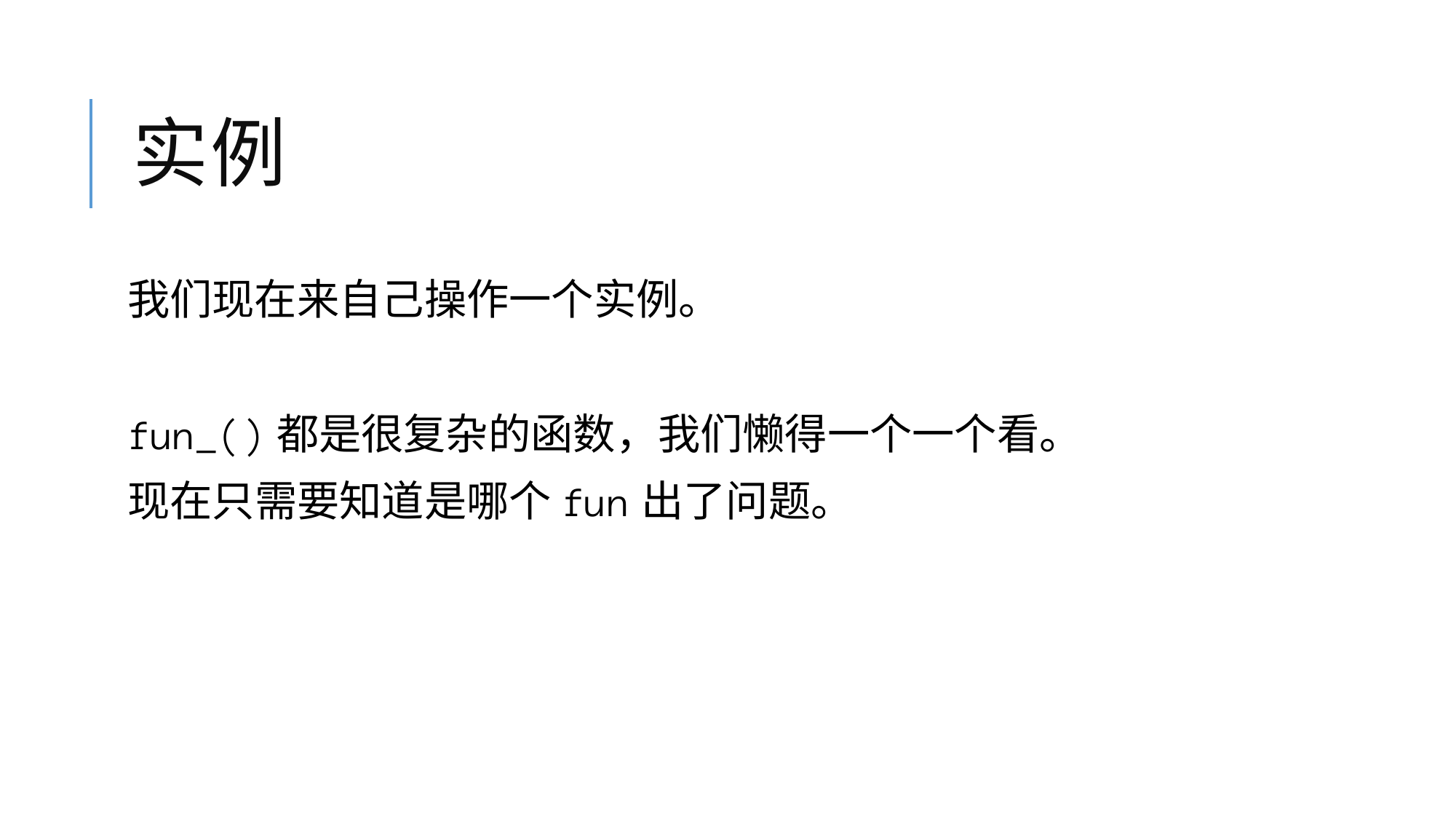

# 实例
我们现在来自己操作一个实例。

fun_()都是很复杂的函数，我们懒得一个一个看。
现在只需要知道是哪个fun出了问题。